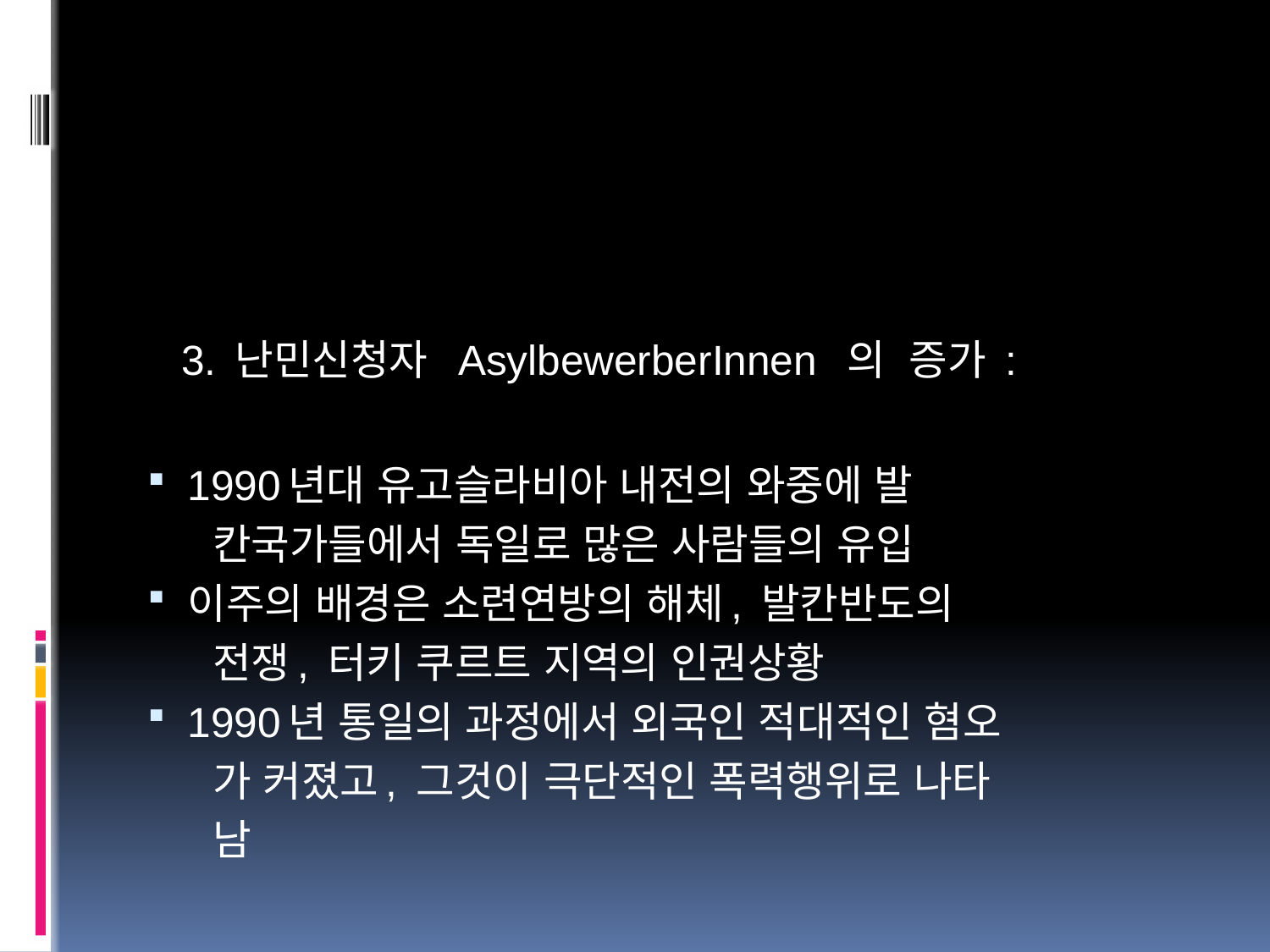

#
 3. 난민신청자  AsylbewerberInnen  의  증가 :
1990년대 유고슬라비아 내전의 와중에 발
     칸국가들에서 독일로 많은 사람들의 유입
이주의 배경은 소련연방의 해체, 발칸반도의
     전쟁, 터키 쿠르트 지역의 인권상황
1990년 통일의 과정에서 외국인 적대적인 혐오
     가 커졌고, 그것이 극단적인 폭력행위로 나타
     남